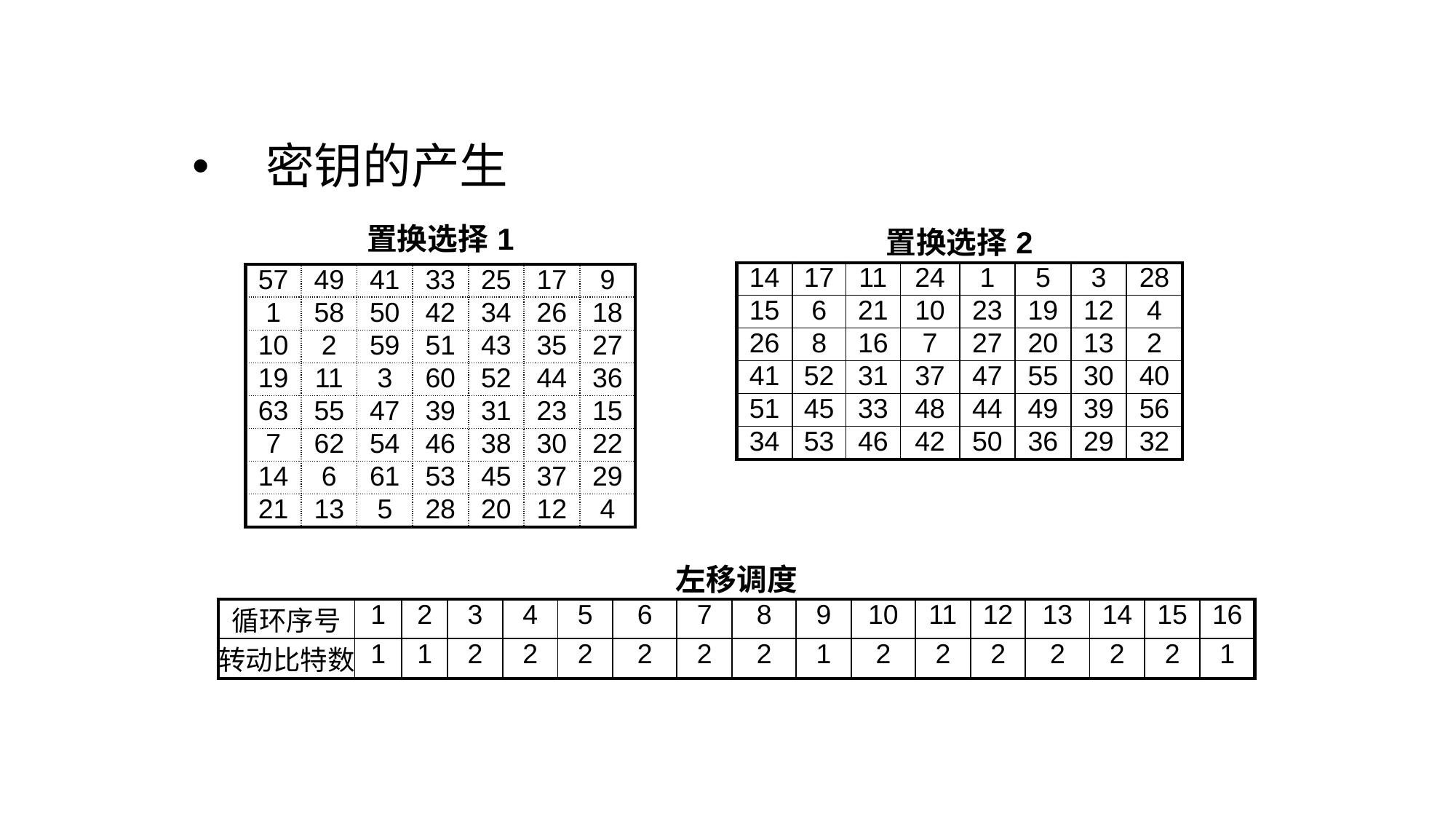

密钥的产生
| 置换选择1 |  |  |  |  |  |  |
| --- | --- | --- | --- | --- | --- | --- |
| 57 | 49 | 41 | 33 | 25 | 17 | 9 |
| 1 | 58 | 50 | 42 | 34 | 26 | 18 |
| 10 | 2 | 59 | 51 | 43 | 35 | 27 |
| 19 | 11 | 3 | 60 | 52 | 44 | 36 |
| 63 | 55 | 47 | 39 | 31 | 23 | 15 |
| 7 | 62 | 54 | 46 | 38 | 30 | 22 |
| 14 | 6 | 61 | 53 | 45 | 37 | 29 |
| 21 | 13 | 5 | 28 | 20 | 12 | 4 |
| 置换选择2 |  |  |  |  |  |  |  |
| --- | --- | --- | --- | --- | --- | --- | --- |
| 14 | 17 | 11 | 24 | 1 | 5 | 3 | 28 |
| 15 | 6 | 21 | 10 | 23 | 19 | 12 | 4 |
| 26 | 8 | 16 | 7 | 27 | 20 | 13 | 2 |
| 41 | 52 | 31 | 37 | 47 | 55 | 30 | 40 |
| 51 | 45 | 33 | 48 | 44 | 49 | 39 | 56 |
| 34 | 53 | 46 | 42 | 50 | 36 | 29 | 32 |

| 左移调度 |  |  |  |  |  |  |  |  |  |  |  |  |  |  |  |  |
| --- | --- | --- | --- | --- | --- | --- | --- | --- | --- | --- | --- | --- | --- | --- | --- | --- |
| 循环序号 | 1 | 2 | 3 | 4 | 5 | 6 | 7 | 8 | 9 | 10 | 11 | 12 | 13 | 14 | 15 | 16 |
| 转动比特数 | 1 | 1 | 2 | 2 | 2 | 2 | 2 | 2 | 1 | 2 | 2 | 2 | 2 | 2 | 2 | 1 |

26